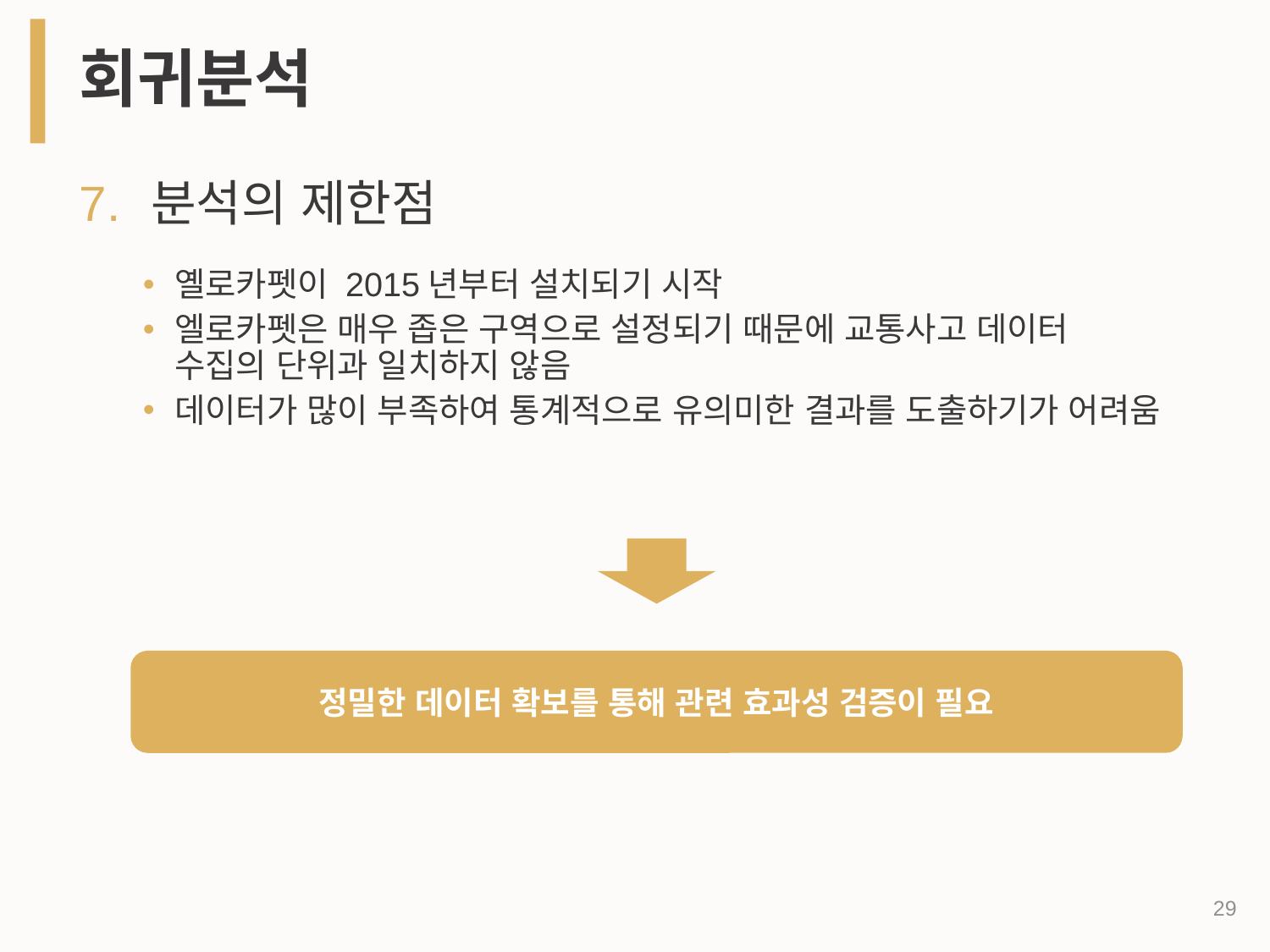

# 회귀분석
분석의 제한점

옐로카펫이 2015년부터 설치되기 시작
엘로카펫은 매우 좁은 구역으로 설정되기 때문에 교통사고 데이터 수집의 단위과 일치하지 않음
데이터가 많이 부족하여 통계적으로 유의미한 결과를 도출하기가 어려움

정밀한 데이터 확보를 통해 관련 효과성 검증이 필요
29